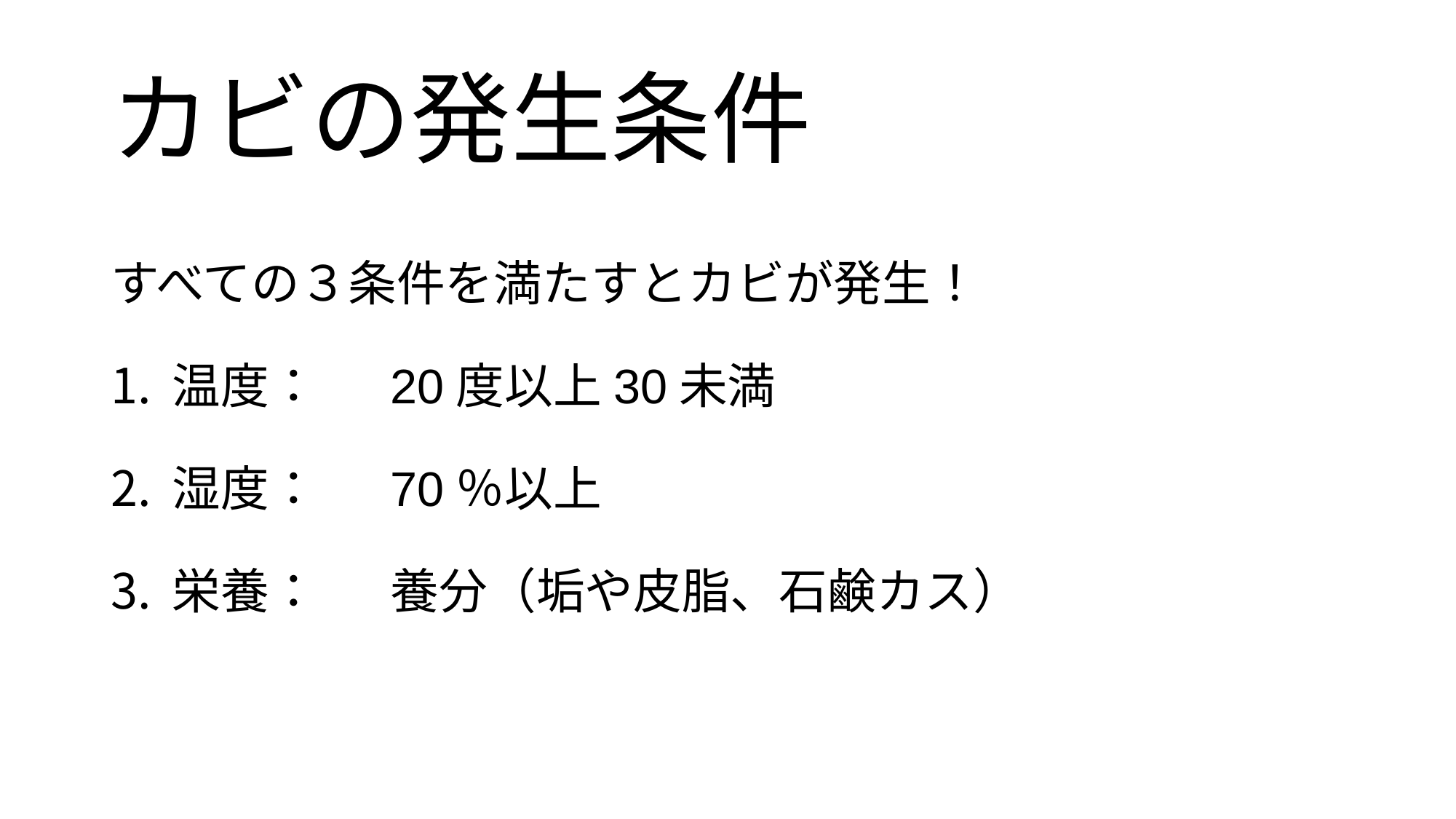

# カビの発生条件
すべての３条件を満たすとカビが発生！
温度：	20度以上30未満
湿度：	70％以上
栄養：	養分（垢や皮脂、石鹸カス）